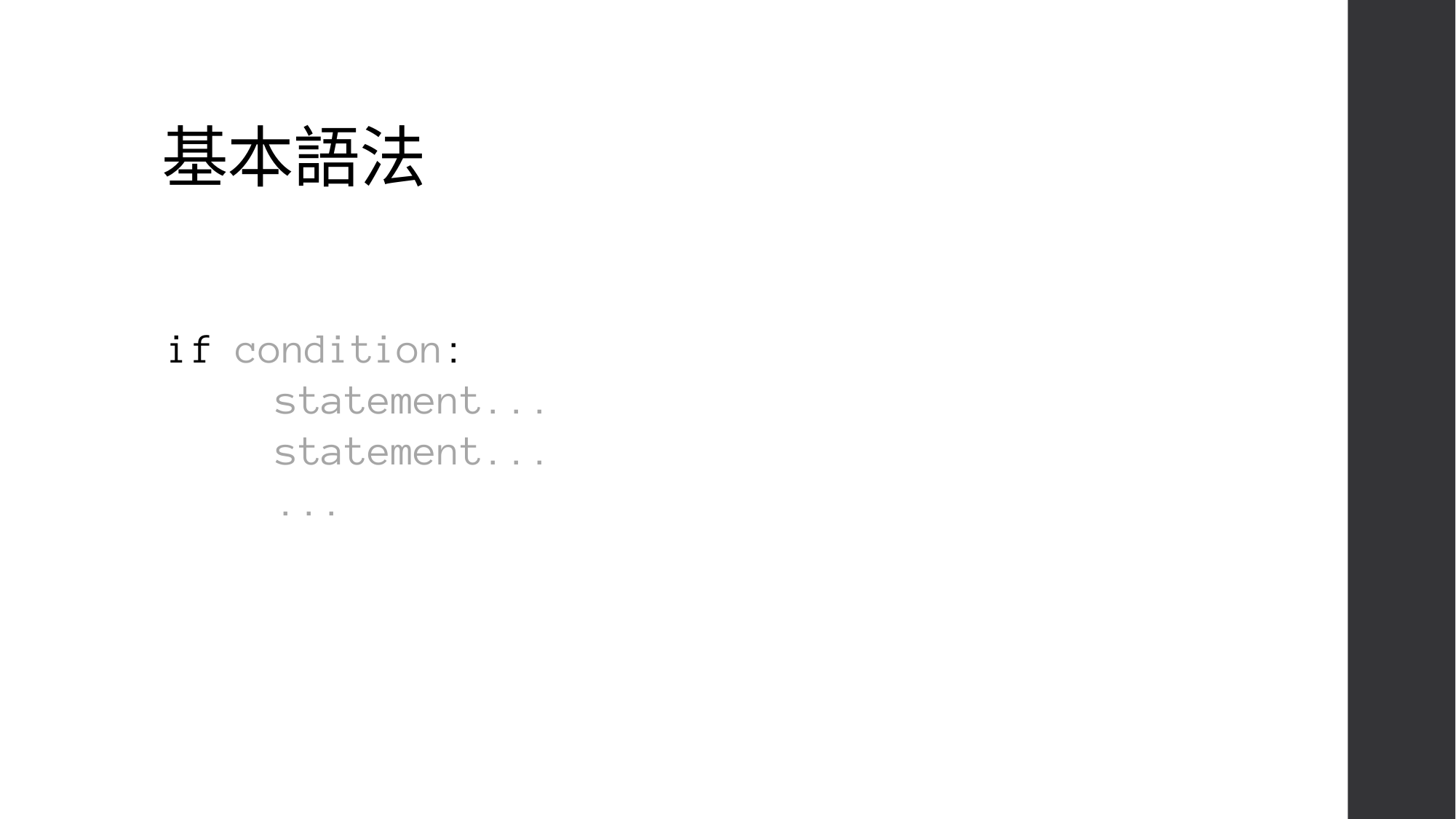

# 基本語法
if condition:
	statement...
	statement...
	...